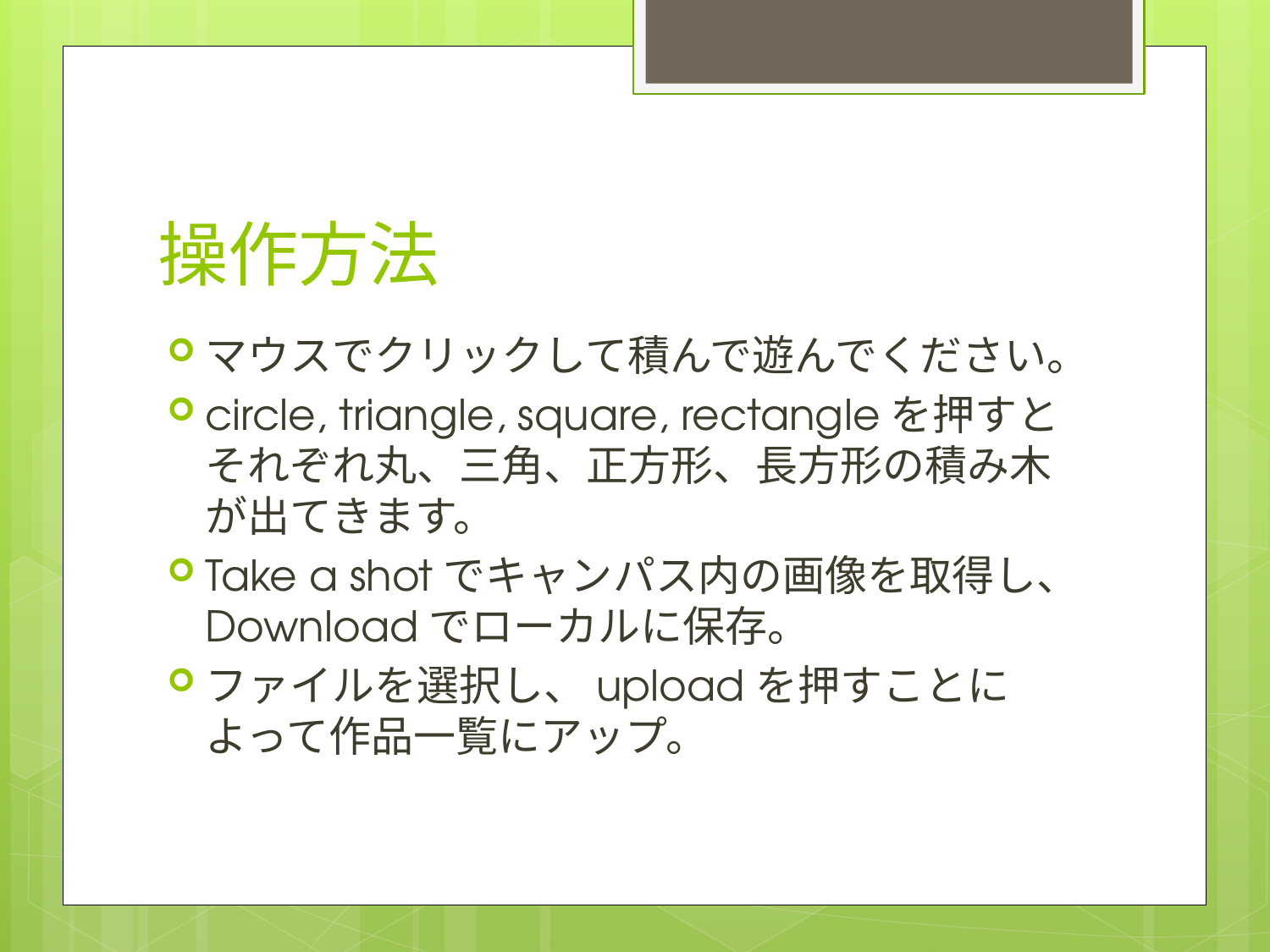

# 操作方法
マウスでクリックして積んで遊んでください。
circle, triangle, square, rectangleを押すとそれぞれ丸、三角、正方形、長方形の積み木が出てきます。
Take a shotでキャンパス内の画像を取得し、Downloadでローカルに保存。
ファイルを選択し、uploadを押すことによって作品一覧にアップ。